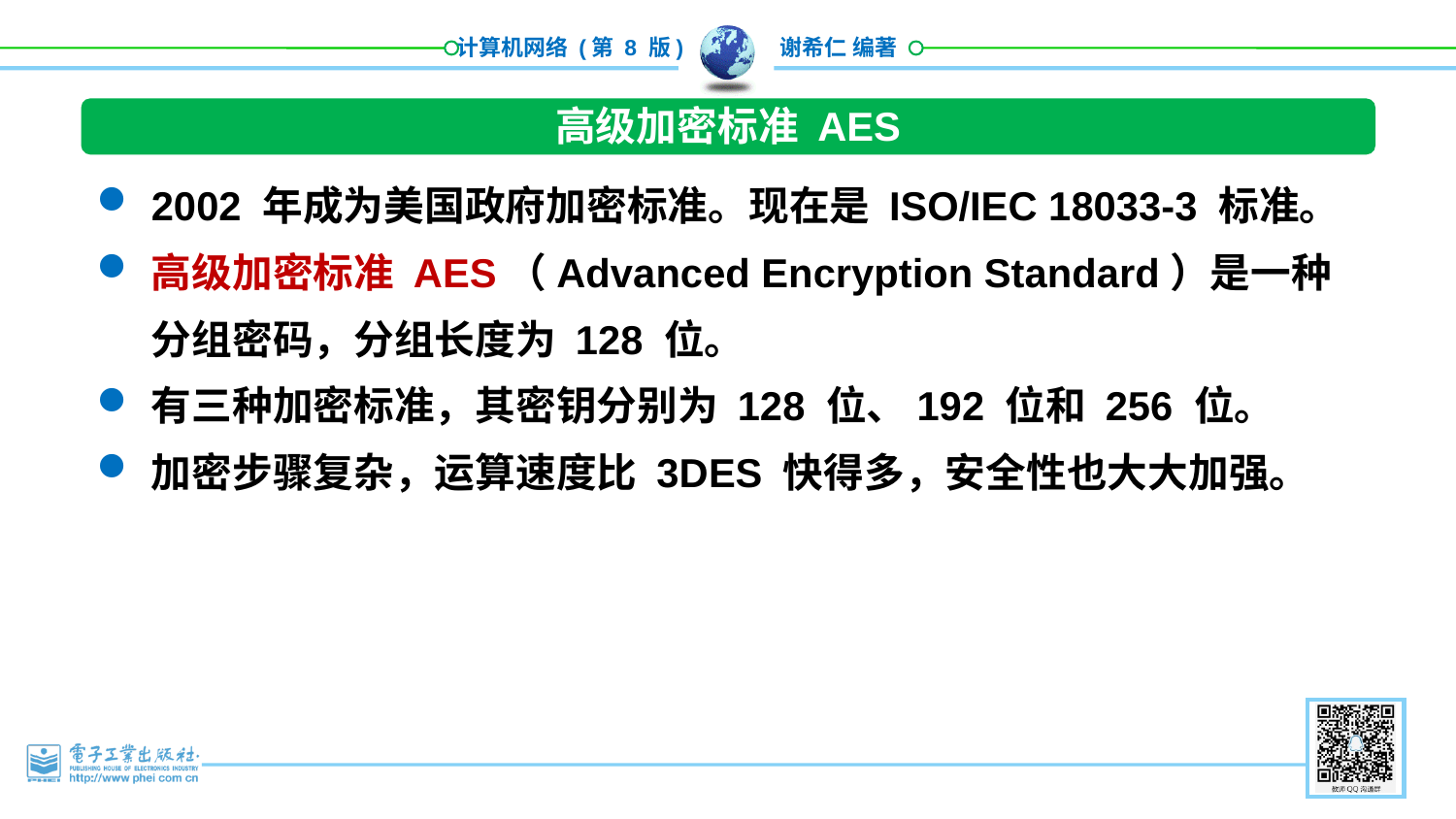

高级加密标准 AES

2002 年成为美国政府加密标准。现在是 ISO/IEC 18033-3 标准。
高级加密标准 AES（Advanced Encryption Standard）是一种分组密码，分组长度为 128 位。
有三种加密标准，其密钥分别为 128 位、192 位和 256 位。
加密步骤复杂，运算速度比 3DES 快得多，安全性也大大加强。